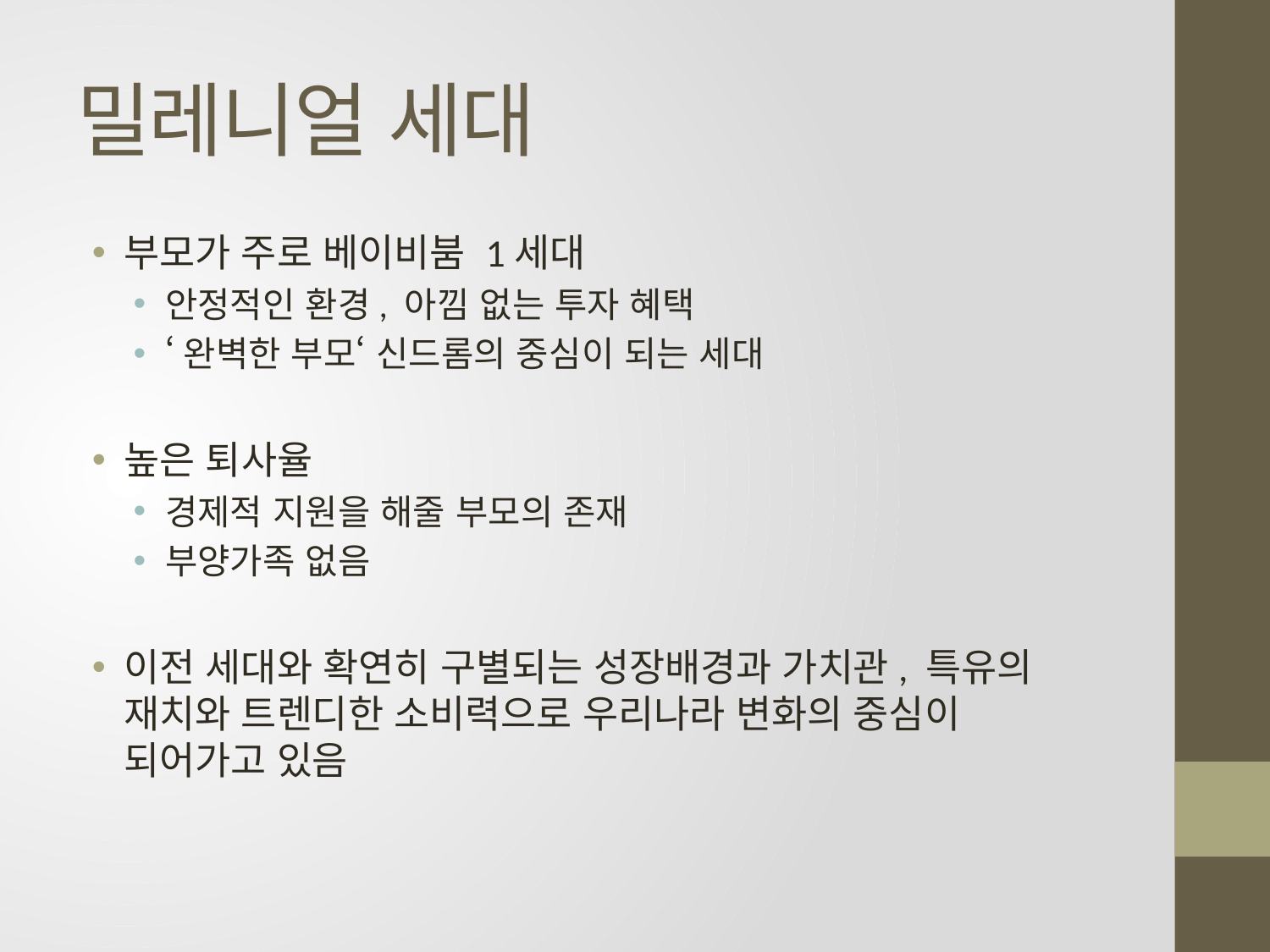

# 밀레니얼 세대
부모가 주로 베이비붐 1세대
안정적인 환경, 아낌 없는 투자 혜택
‘완벽한 부모‘ 신드롬의 중심이 되는 세대

높은 퇴사율
경제적 지원을 해줄 부모의 존재
부양가족 없음

이전 세대와 확연히 구별되는 성장배경과 가치관, 특유의 재치와 트렌디한 소비력으로 우리나라 변화의 중심이 되어가고 있음